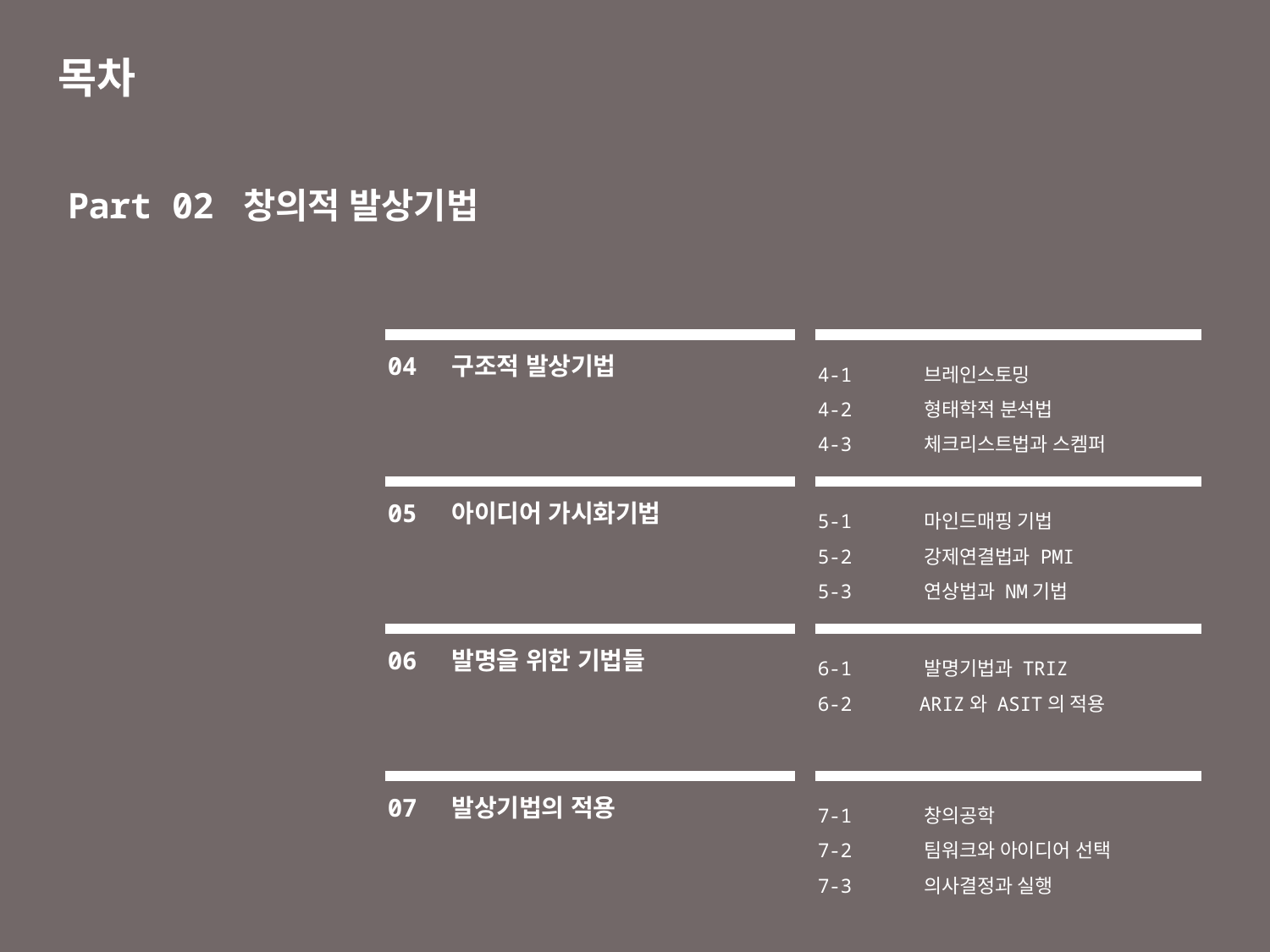

# 목차
Part 02 창의적 발상기법
04  구조적 발상기법
4-1      브레인스토밍
4-2      형태학적 분석법
4-3      체크리스트법과 스켐퍼
05  아이디어 가시화기법
5-1      마인드매핑 기법
5-2      강제연결법과 PMI
5-3      연상법과 NM기법
06  발명을 위한 기법들
6-1      발명기법과 TRIZ
6-2      ARIZ와 ASIT의 적용
07  발상기법의 적용
7-1      창의공학
7-2      팀워크와 아이디어 선택
7-3      의사결정과 실행